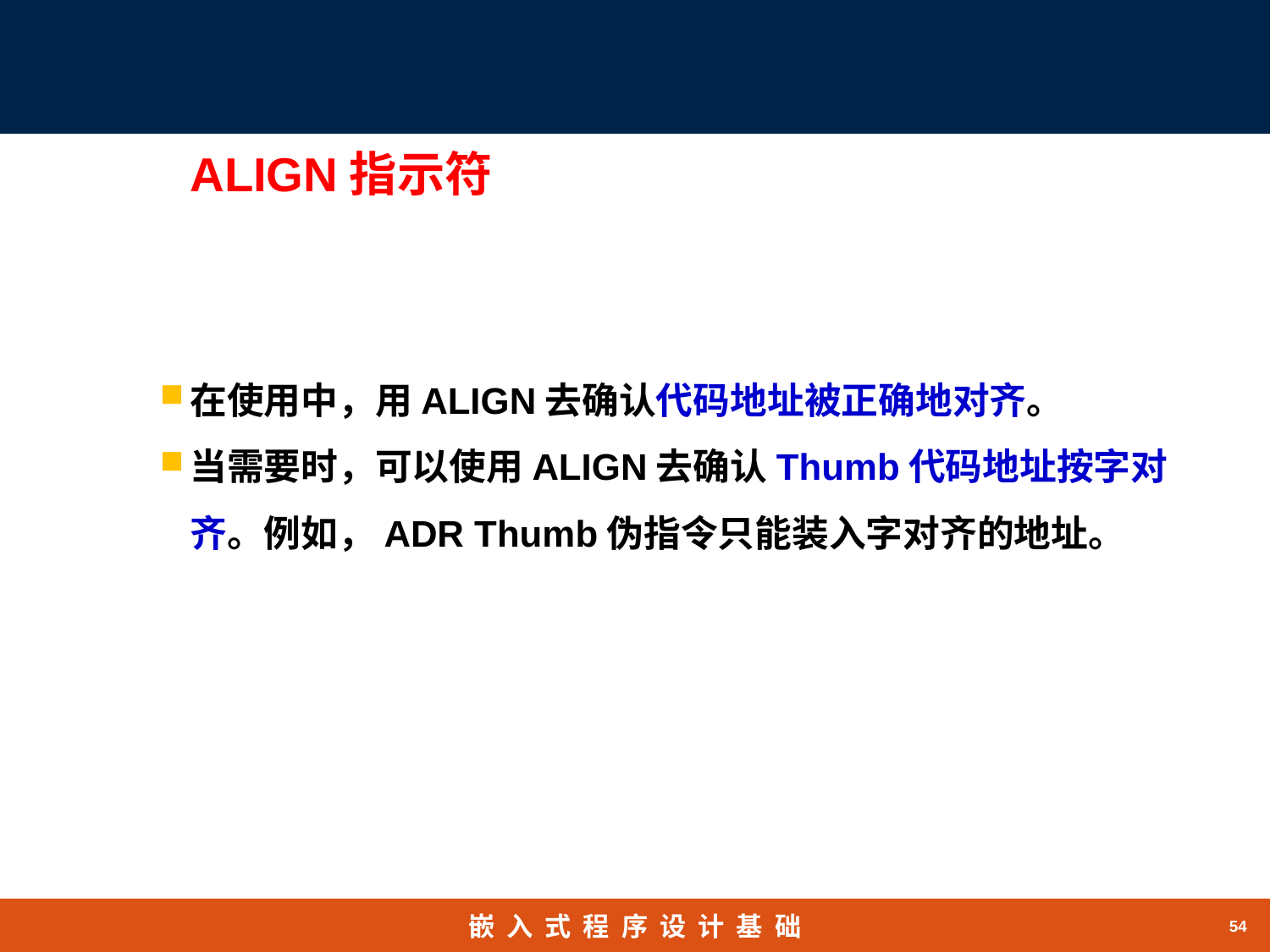

# ALIGN指示符
在使用中，用ALIGN去确认代码地址被正确地对齐。
当需要时，可以使用ALIGN去确认Thumb代码地址按字对齐。例如，ADR Thumb伪指令只能装入字对齐的地址。